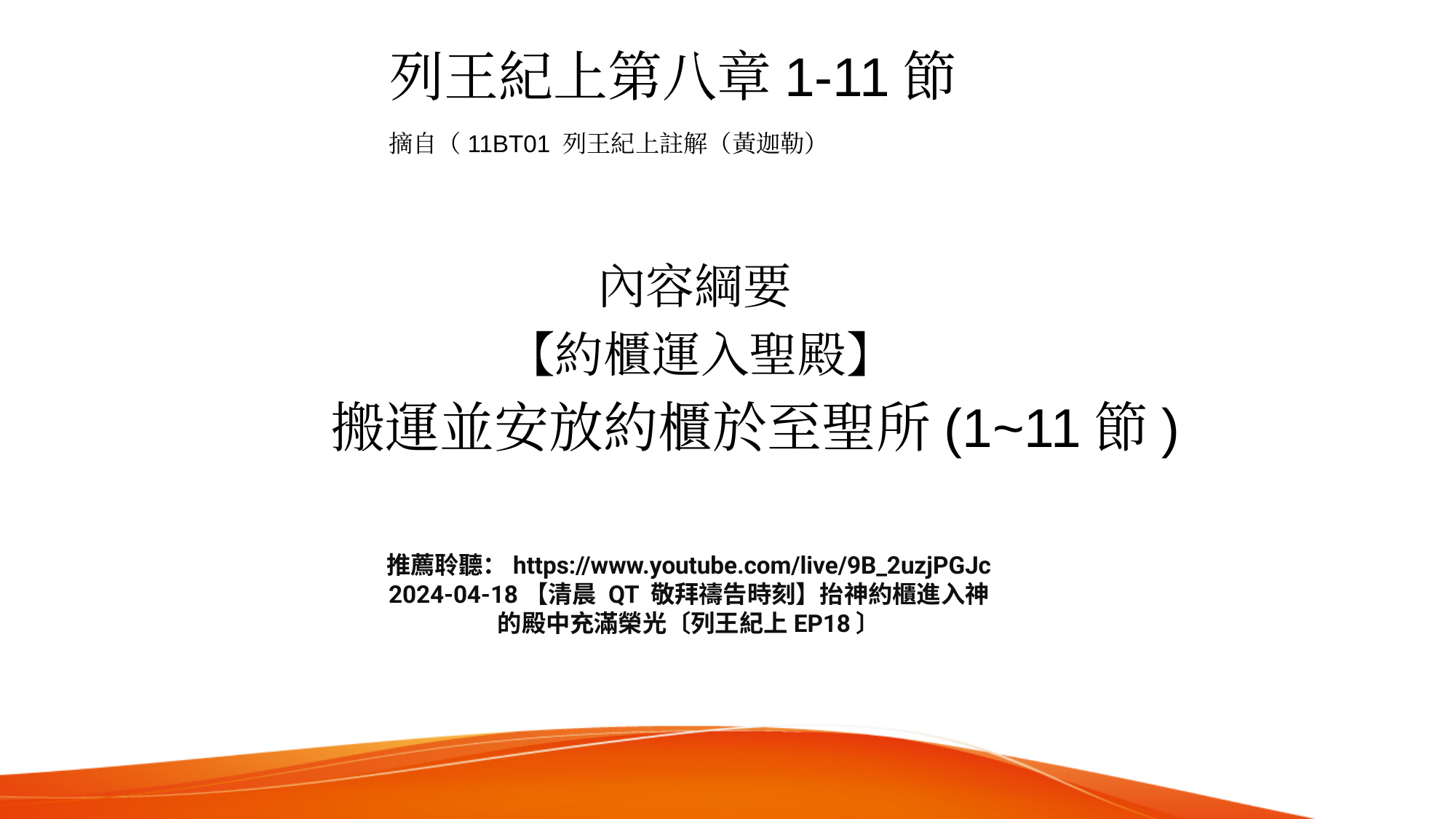

# 列王紀上第八章1-11節
摘自（11BT01 列王紀上註解（黃迦勒）

內容綱要
【約櫃運入聖殿】
搬運並安放約櫃於至聖所(1~11節)
推薦聆聽：https://www.youtube.com/live/9B_2uzjPGJc
2024-04-18【清晨 QT 敬拜禱告時刻】抬神約櫃進入神的殿中充滿榮光〔列王紀上EP18〕